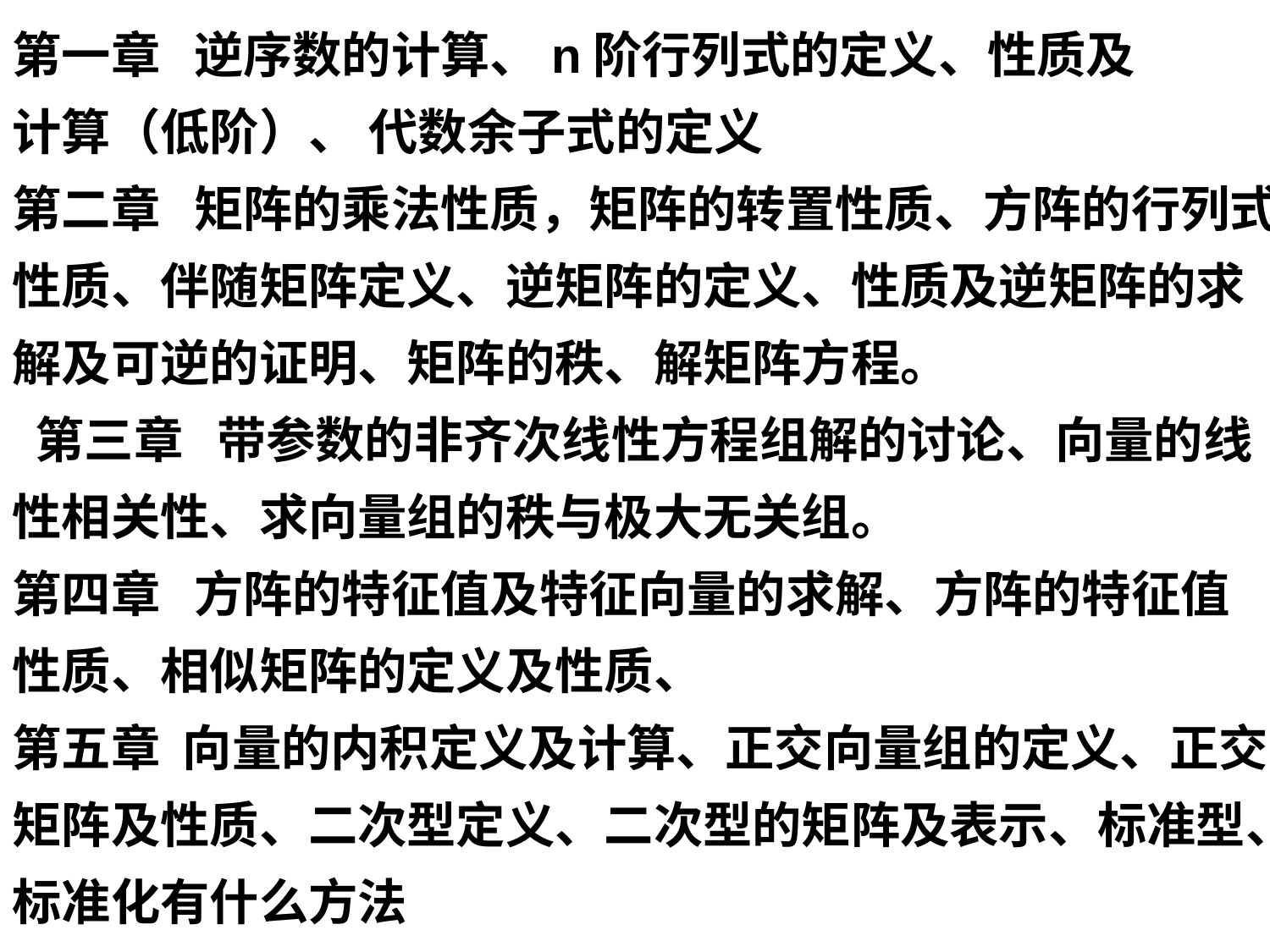

第一章   逆序数的计算、n阶行列式的定义、性质及
计算（低阶）、 代数余子式的定义
第二章   矩阵的乘法性质，矩阵的转置性质、方阵的行列式
性质、伴随矩阵定义、逆矩阵的定义、性质及逆矩阵的求
解及可逆的证明、矩阵的秩、解矩阵方程。
 第三章   带参数的非齐次线性方程组解的讨论、向量的线
性相关性、求向量组的秩与极大无关组。
第四章   方阵的特征值及特征向量的求解、方阵的特征值
性质、相似矩阵的定义及性质、
第五章  向量的内积定义及计算、正交向量组的定义、正交
矩阵及性质、二次型定义、二次型的矩阵及表示、标准型、
标准化有什么方法